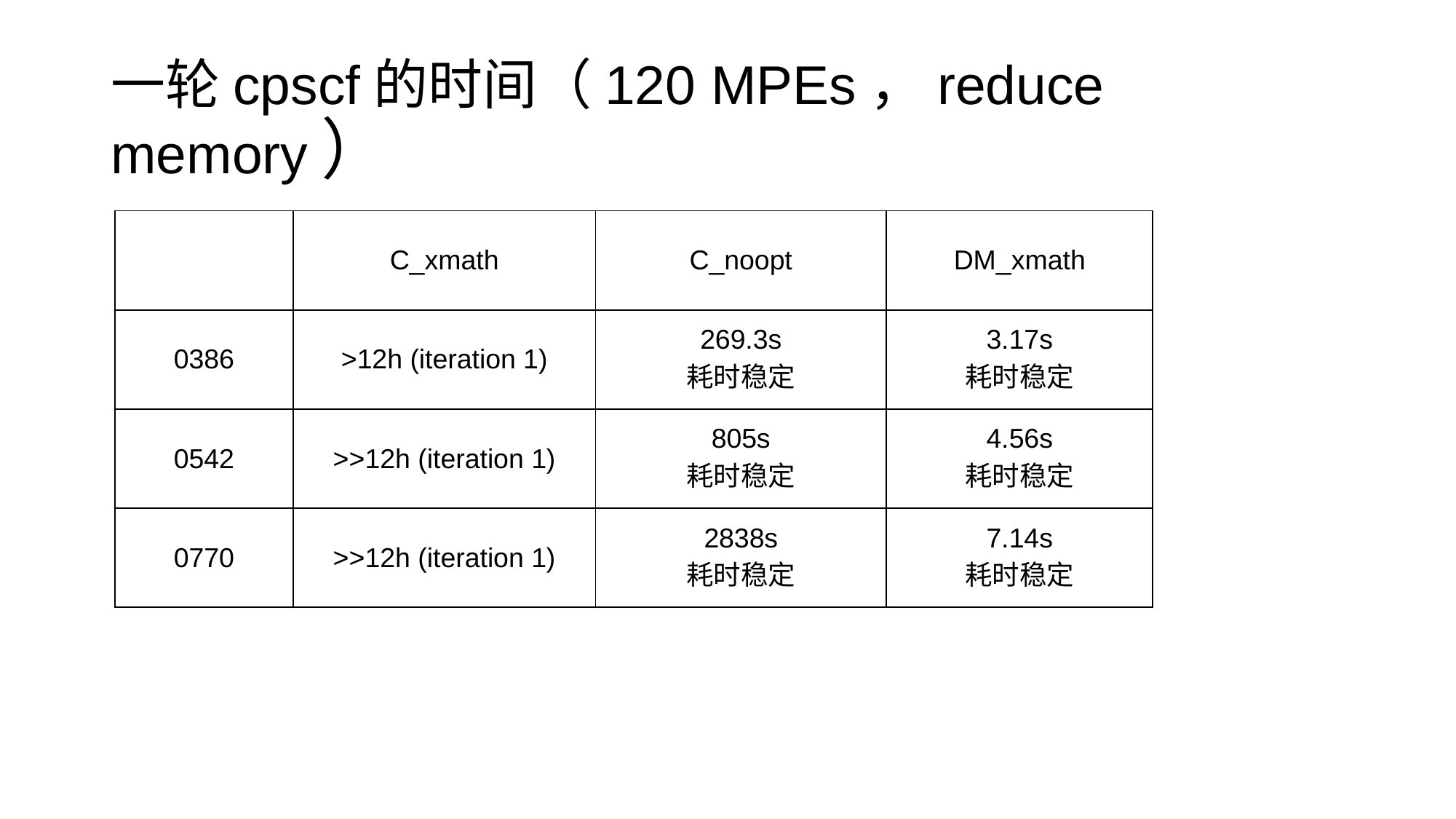

# 一轮cpscf的时间（120 MPEs，reduce memory）
|  | C\_xmath | C\_noopt | DM\_xmath |
| --- | --- | --- | --- |
| 0386 | >12h (iteration 1) | 269.3s 耗时稳定 | 3.17s 耗时稳定 |
| 0542 | >>12h (iteration 1) | 805s 耗时稳定 | 4.56s 耗时稳定 |
| 0770 | >>12h (iteration 1) | 2838s 耗时稳定 | 7.14s 耗时稳定 |